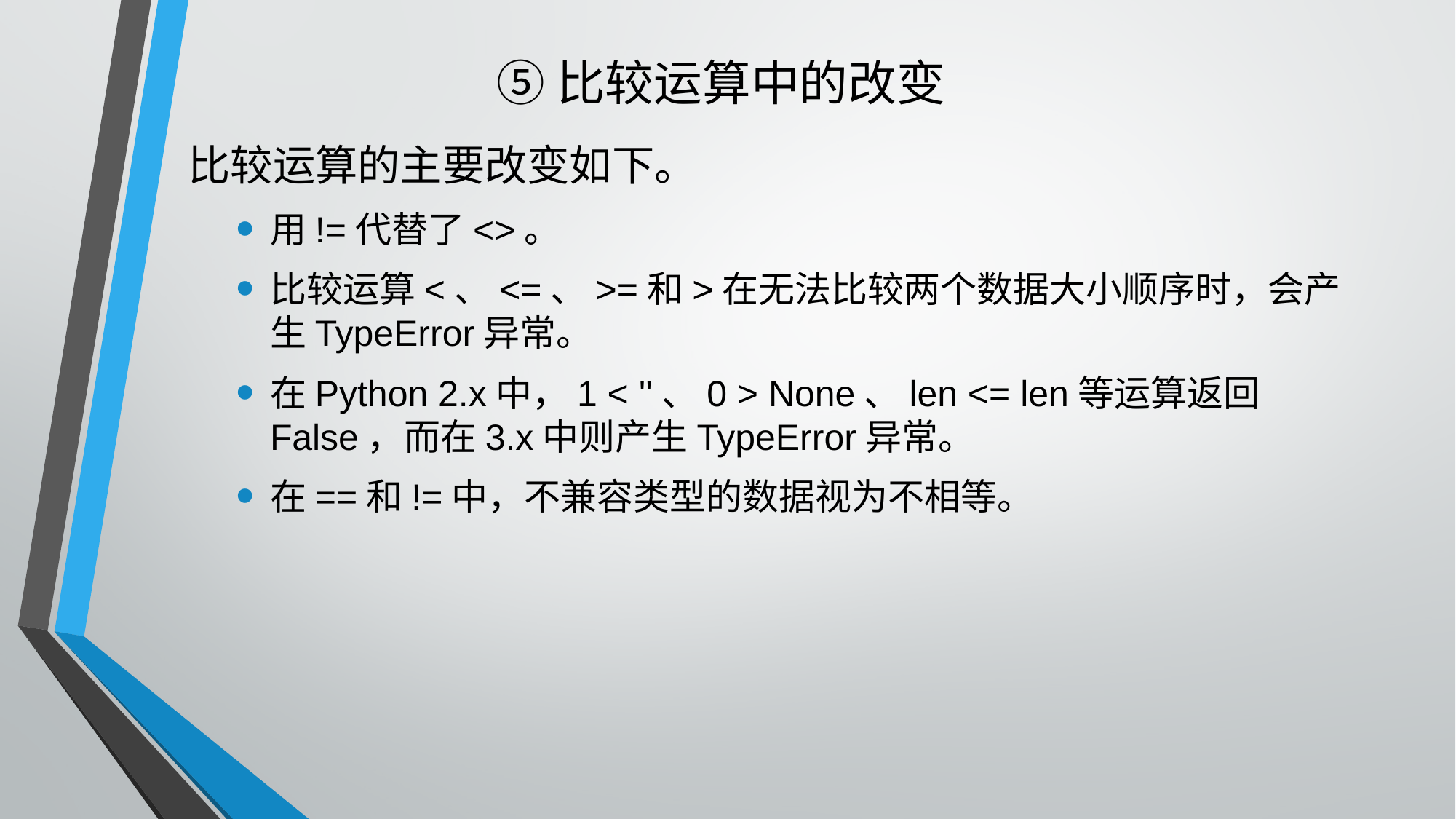

# ⑤比较运算中的改变
比较运算的主要改变如下。
用!=代替了<>。
比较运算<、<=、>=和>在无法比较两个数据大小顺序时，会产生TypeError异常。
在Python 2.x中，1 < ''、0 > None、len <= len等运算返回False，而在3.x中则产生TypeError异常。
在==和!=中，不兼容类型的数据视为不相等。